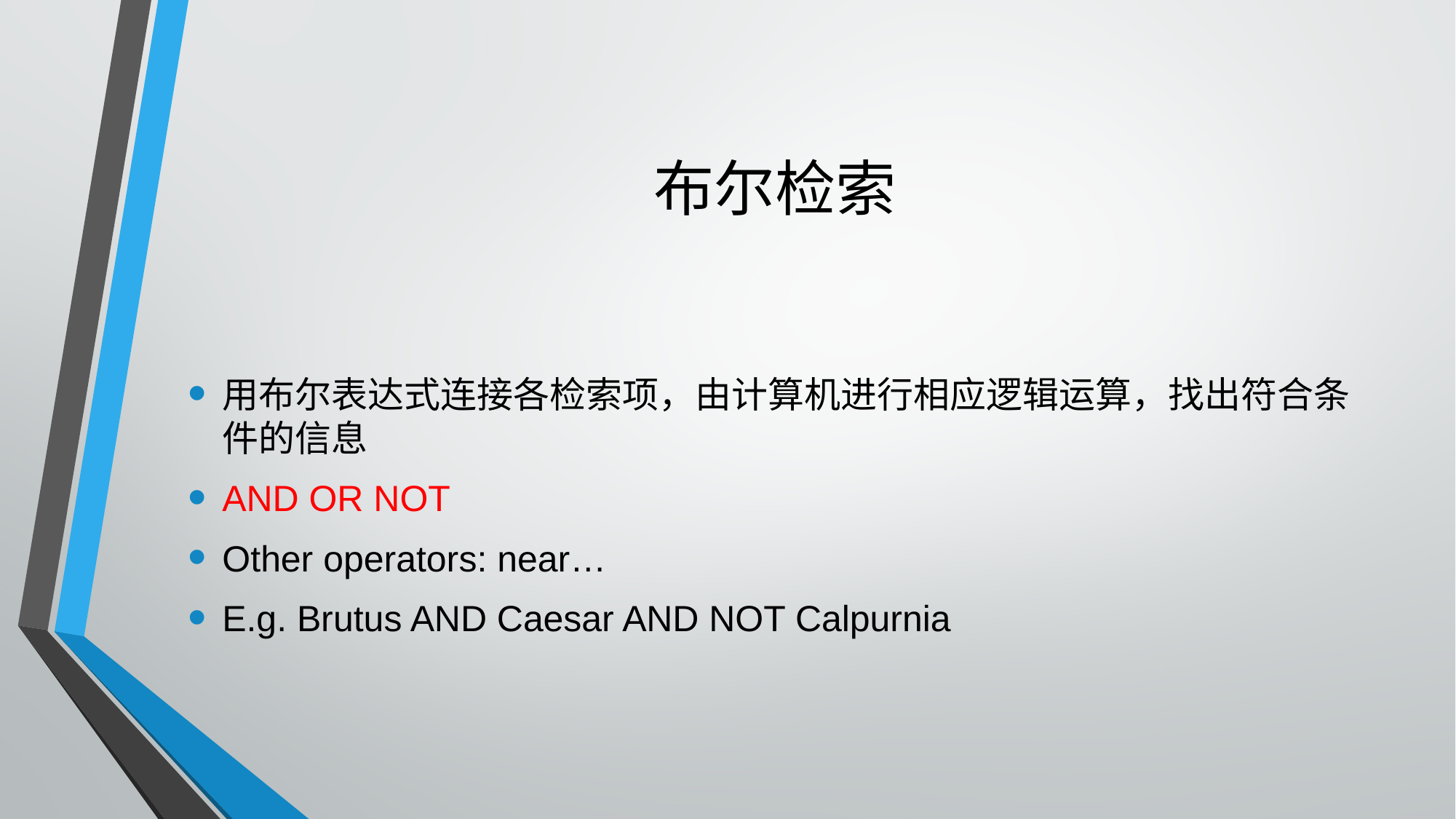

# 布尔检索
用布尔表达式连接各检索项，由计算机进行相应逻辑运算，找出符合条件的信息
AND OR NOT
Other operators: near…
E.g. Brutus AND Caesar AND NOT Calpurnia